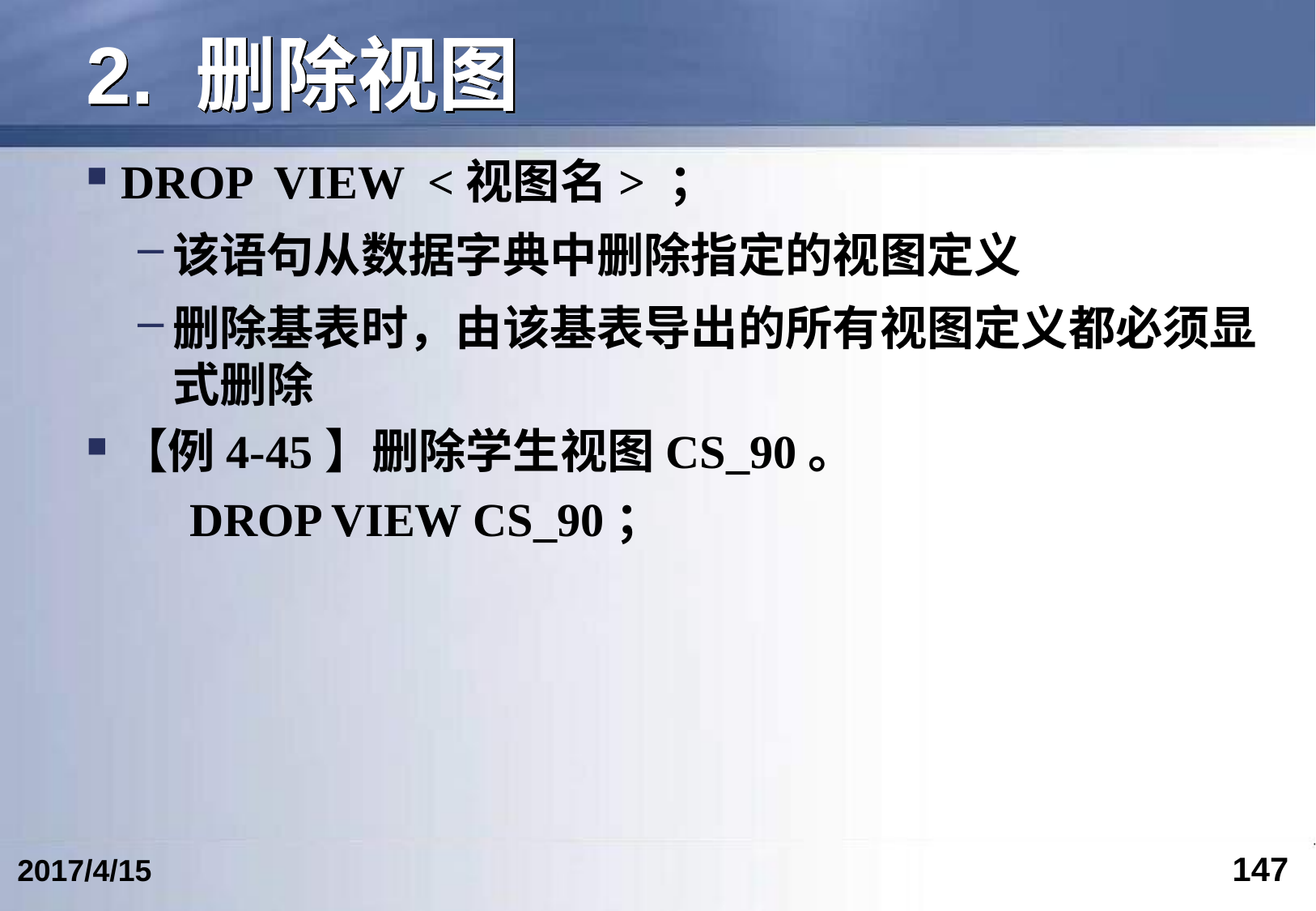

# 2. 删除视图
DROP  VIEW  <视图名> ；
该语句从数据字典中删除指定的视图定义
删除基表时，由该基表导出的所有视图定义都必须显式删除
【例4-45】删除学生视图CS_90。
DROP VIEW CS_90；
147
2017/4/15